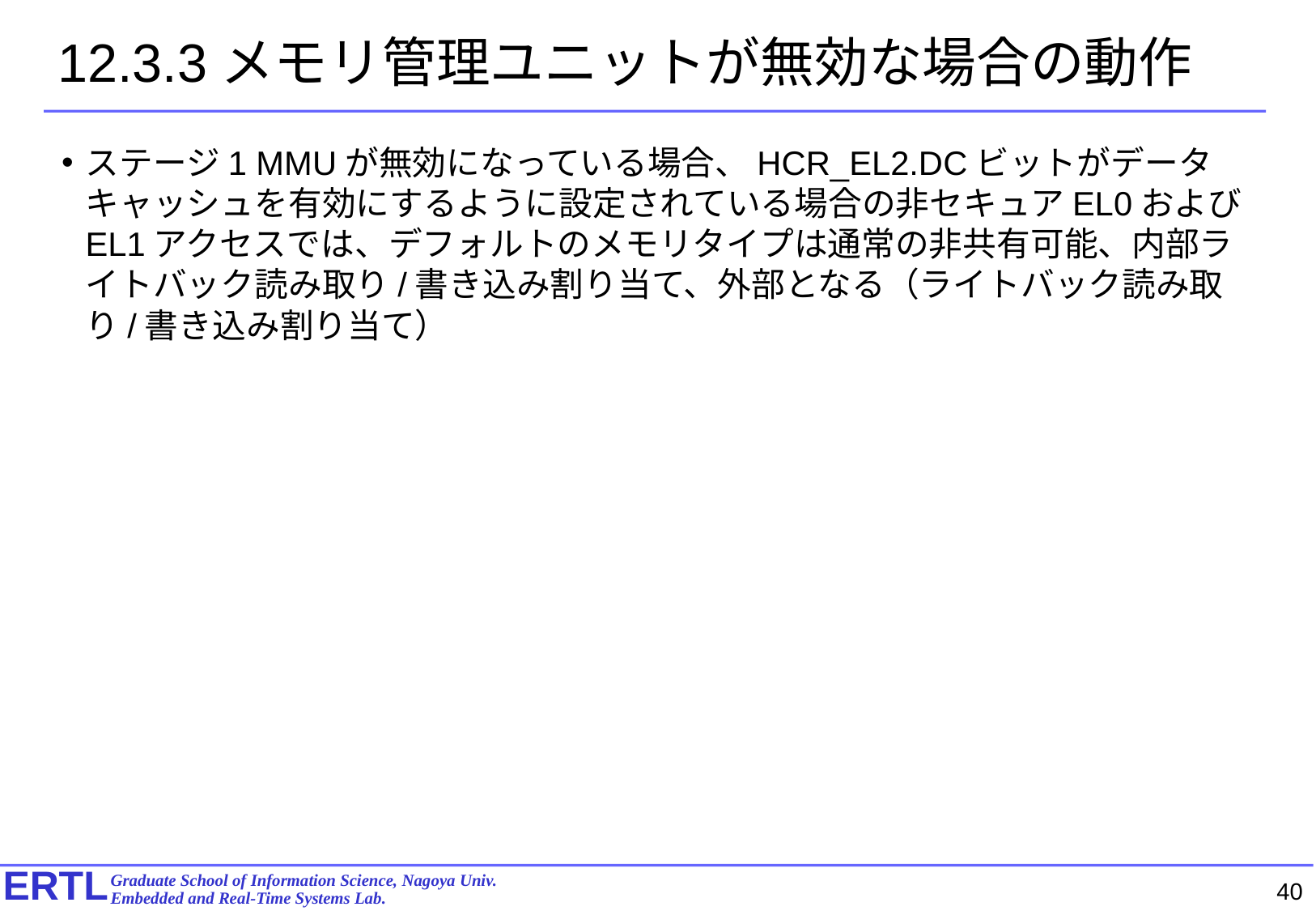

# 12.3.3メモリ管理ユニットが無効な場合の動作
ステージ1 MMUが無効になっている場合、HCR_EL2.DCビットがデータキャッシュを有効にするように設定されている場合の非セキュアEL0およびEL1アクセスでは、デフォルトのメモリタイプは通常の非共有可能、内部ライトバック読み取り/書き込み割り当て、外部となる（ライトバック読み取り/書き込み割り当て）

40